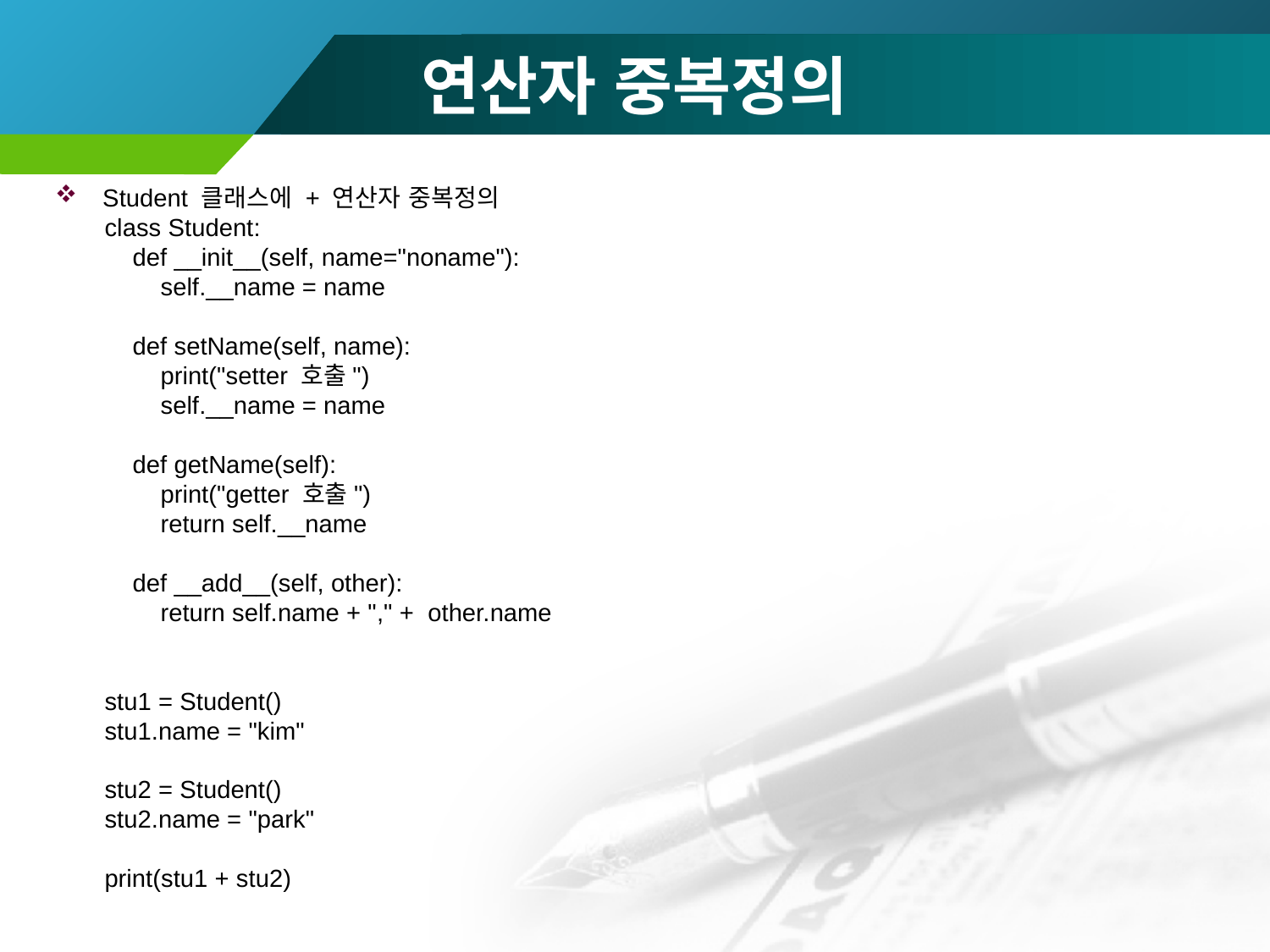

# 연산자 중복정의
Student 클래스에 + 연산자 중복정의
﻿class Student:
    def __init__(self, name="noname"):
        self.__name = name

    def setName(self, name):
        print("setter 호출")
        self.__name = name

    def getName(self):
        print("getter 호출")
        return self.__name

    def __add__(self, other):
        return self.name + "," +  other.name

stu1 = Student()
stu1.name = "kim"

stu2 = Student()
stu2.name = "park"

print(stu1 + stu2)